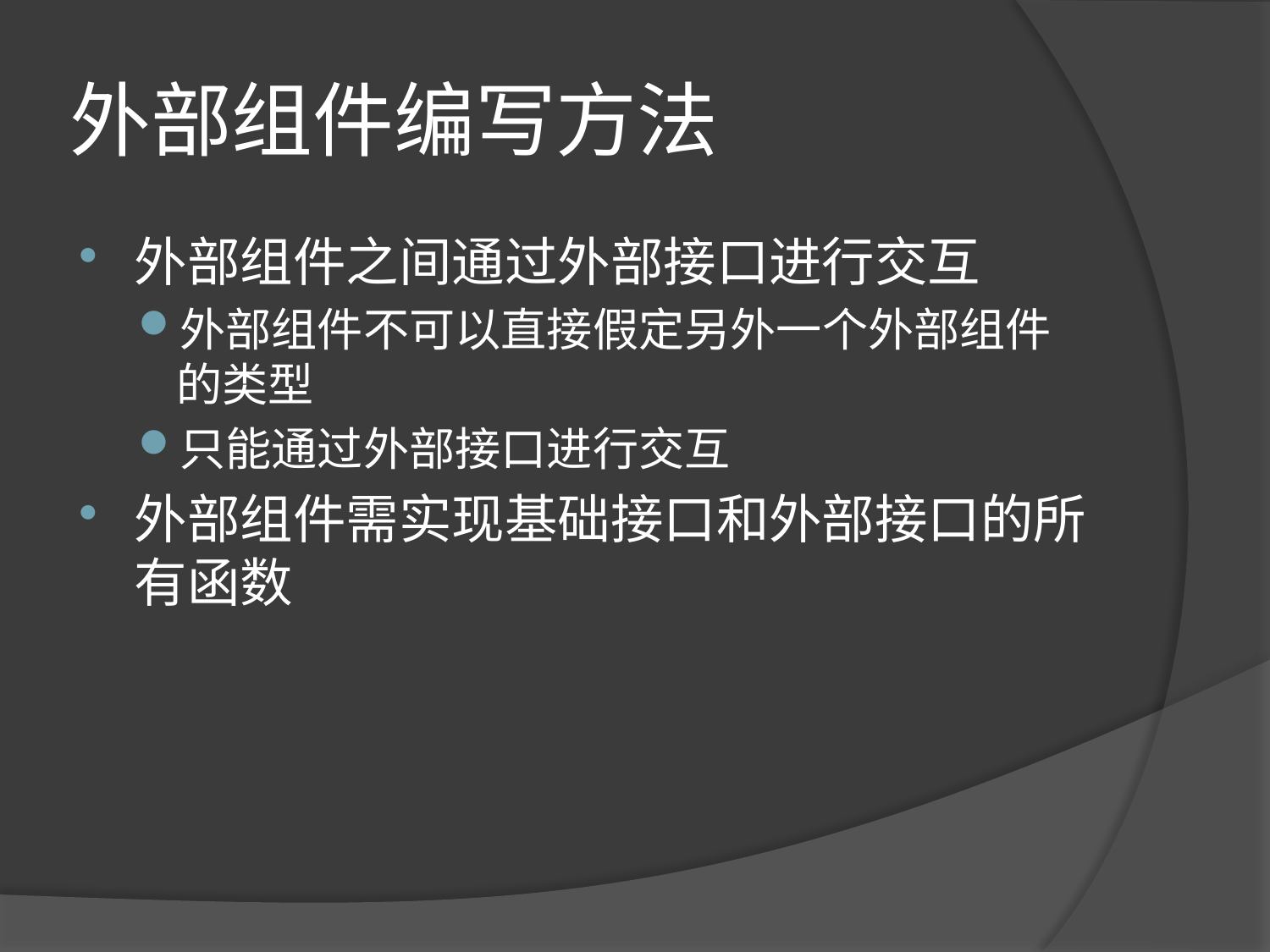

# 外部组件编写方法
外部组件之间通过外部接口进行交互
外部组件不可以直接假定另外一个外部组件的类型
只能通过外部接口进行交互
外部组件需实现基础接口和外部接口的所有函数